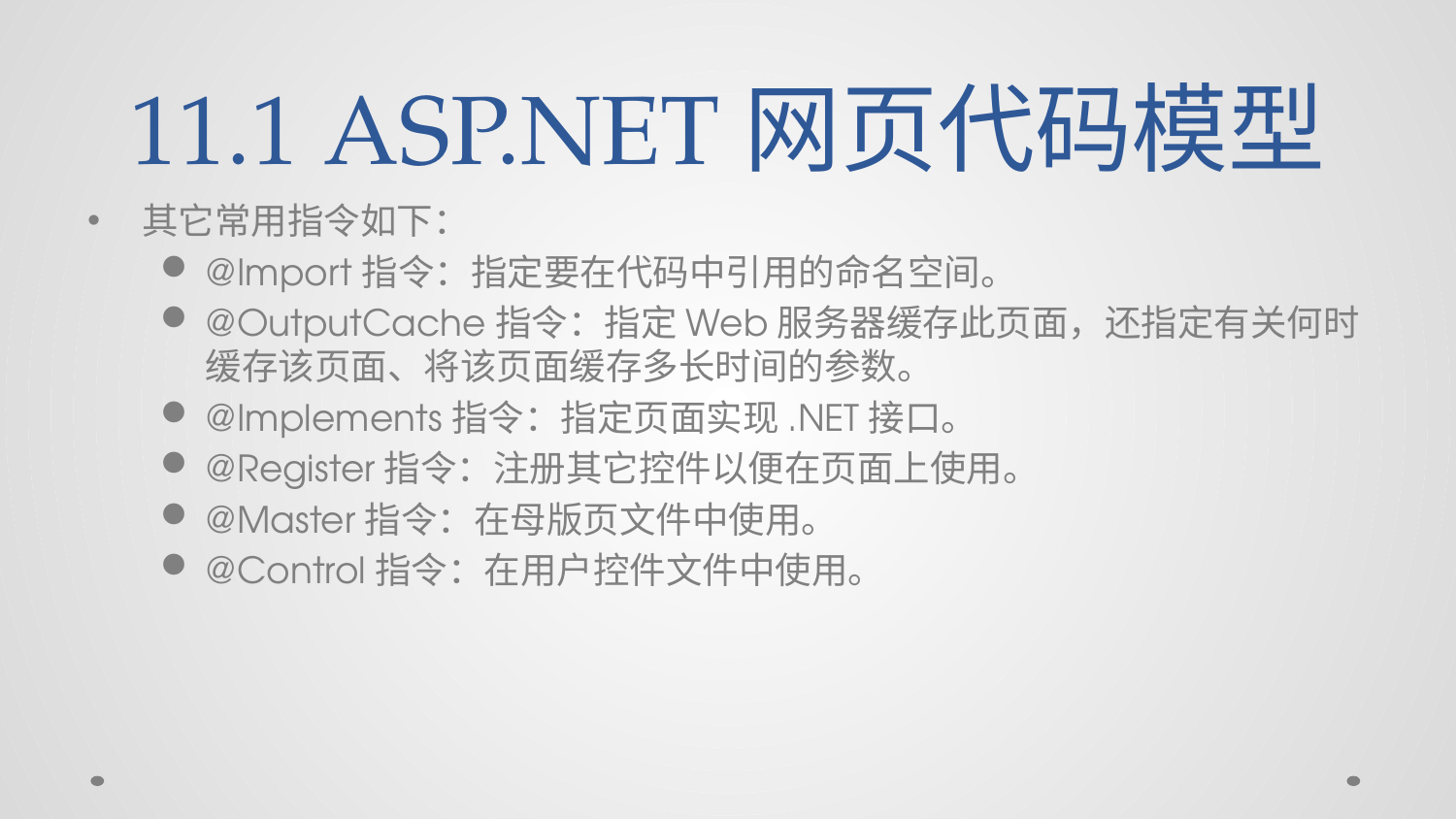

# 11.1 ASP.NET网页代码模型
其它常用指令如下：
@Import指令：指定要在代码中引用的命名空间。
@OutputCache指令：指定Web服务器缓存此页面，还指定有关何时缓存该页面、将该页面缓存多长时间的参数。
@Implements指令：指定页面实现.NET接口。
@Register指令：注册其它控件以便在页面上使用。
@Master指令：在母版页文件中使用。
@Control指令：在用户控件文件中使用。